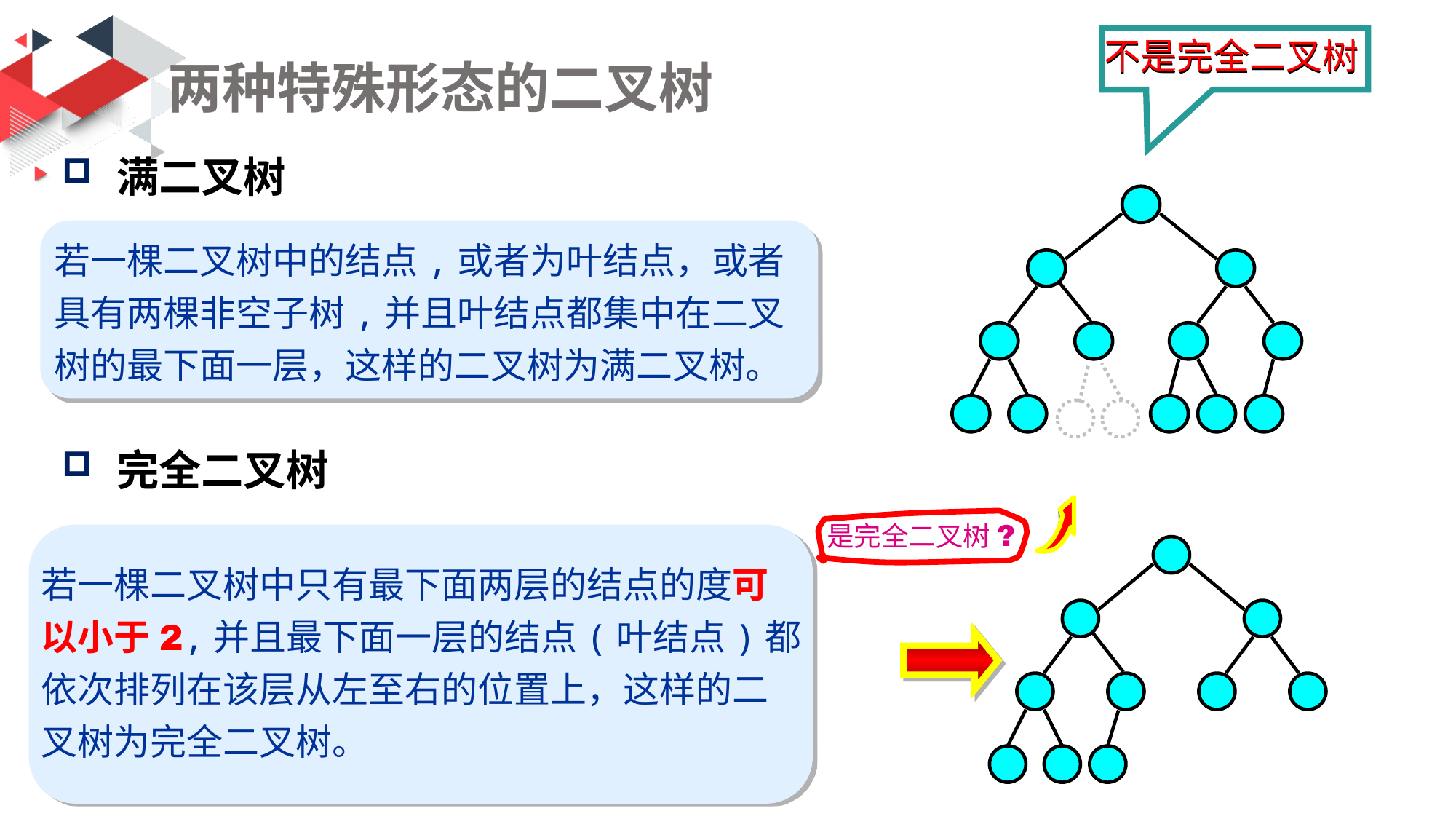

不是完全二叉树

# 两种特殊形态的二叉树

满二叉树

若一棵二叉树中的结点,或者为叶结点，或者具有两棵非空子树,并且叶结点都集中在二叉树的最下面一层，这样的二叉树为满二叉树。

完全二叉树

是完全二叉树?

若一棵二叉树中只有最下面两层的结点的度可以小于2,并且最下面一层的结点(叶结点)都依次排列在该层从左至右的位置上，这样的二叉树为完全二叉树。